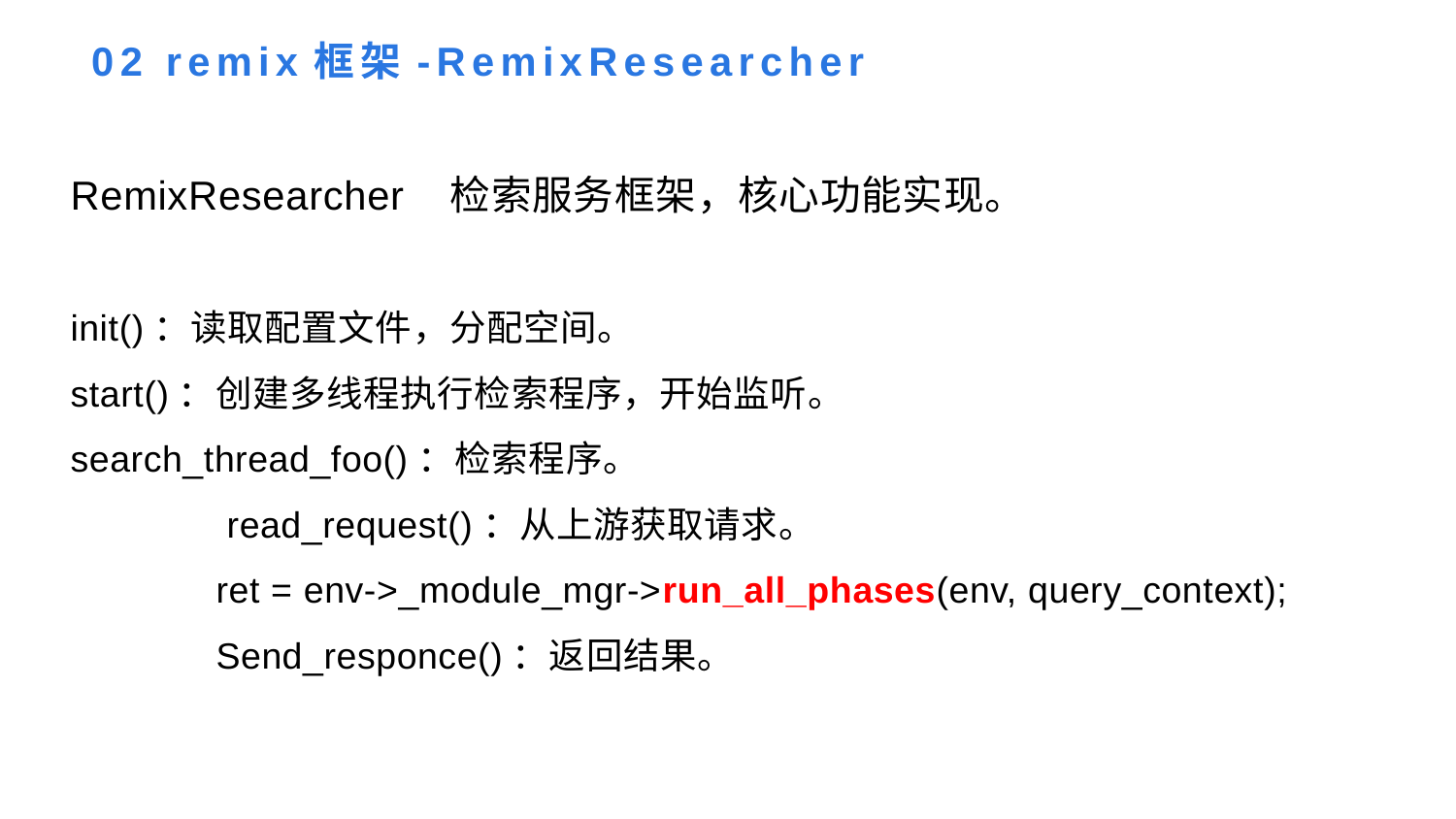

02 remix框架-RemixResearcher
RemixResearcher   检索服务框架，核心功能实现。

init()：读取配置文件，分配空间。
start()：创建多线程执行检索程序，开始监听。
search_thread_foo()：检索程序。
	 read_request()：从上游获取请求。
	ret = env->_module_mgr->run_all_phases(env, query_context);
	Send_responce()：返回结果。